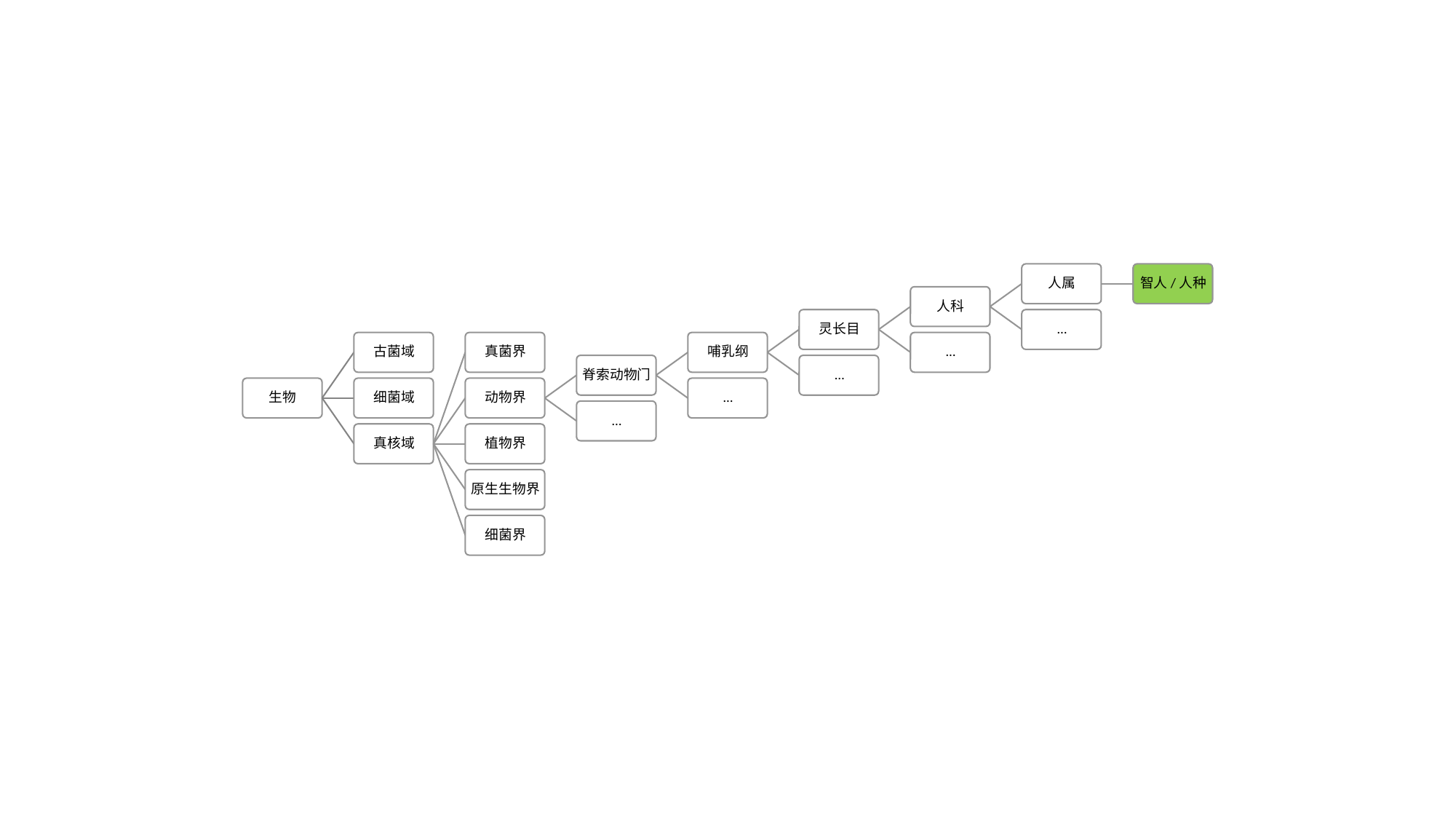

生物

古菌域

细菌域

真核域

真菌界

动物界

脊索动物门

哺乳纲

灵长目

人科

人属

智人/人种

…

…

…

…

…

植物界

原生生物界

细菌界